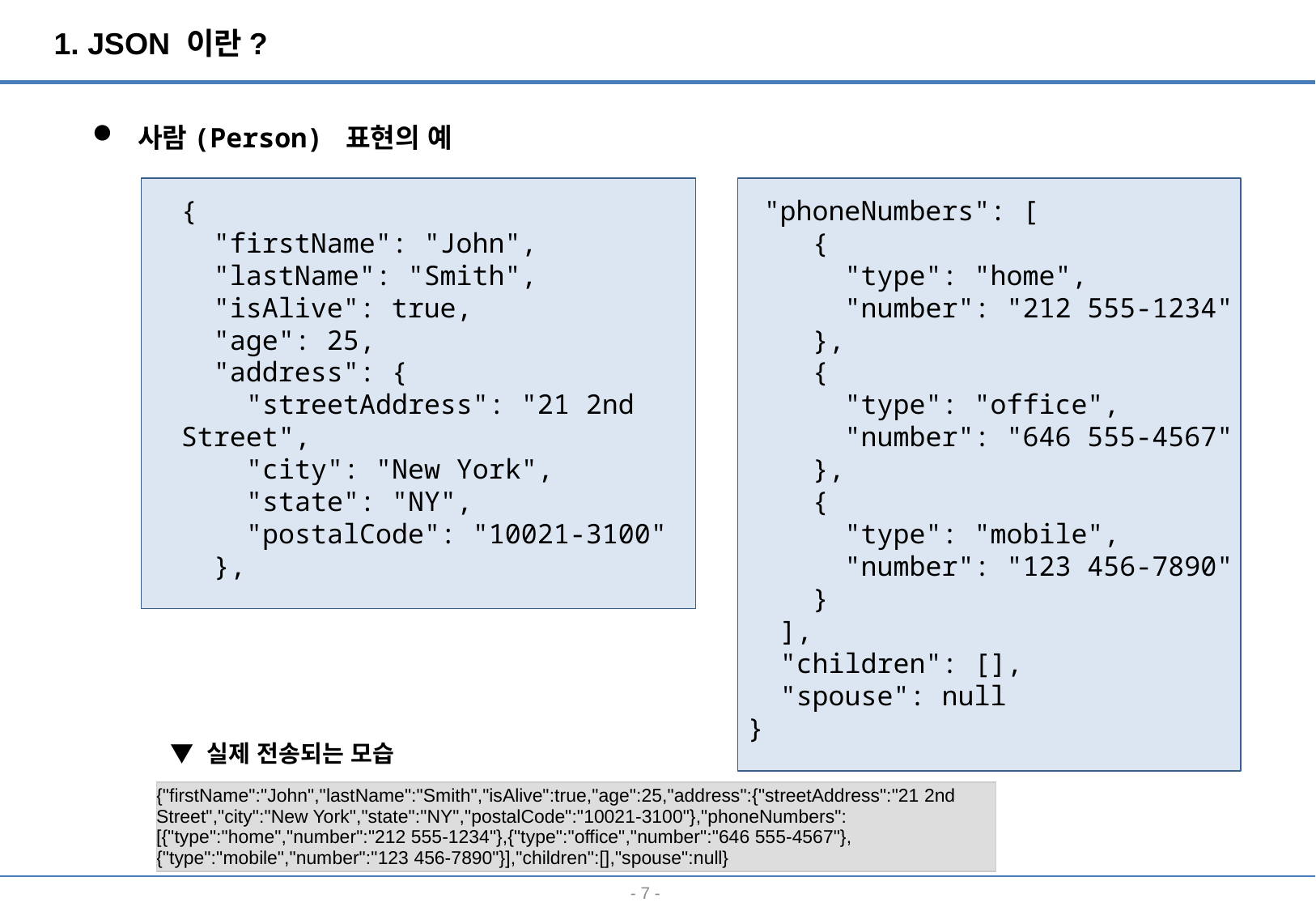

1. JSON 이란?

사람(Person) 표현의 예

{
  "firstName": "John",
  "lastName": "Smith",
  "isAlive": true,
  "age": 25,
  "address": {
    "streetAddress": "21 2nd Street",
    "city": "New York",
    "state": "NY",
    "postalCode": "10021-3100"
  },
 "phoneNumbers": [
    {
      "type": "home",
      "number": "212 555-1234"
    },
    {
      "type": "office",
      "number": "646 555-4567"
    },
    {
      "type": "mobile",
      "number": "123 456-7890"
    }
  ],
  "children": [],
  "spouse": null
}
▼ 실제 전송되는 모습
| {"firstName":"John","lastName":"Smith","isAlive":true,"age":25,"address":{"streetAddress":"21 2nd Street","city":"New York","state":"NY","postalCode":"10021-3100"},"phoneNumbers":[{"type":"home","number":"212 555-1234"},{"type":"office","number":"646 555-4567"},{"type":"mobile","number":"123 456-7890"}],"children":[],"spouse":null} |
| --- |
- 7 -